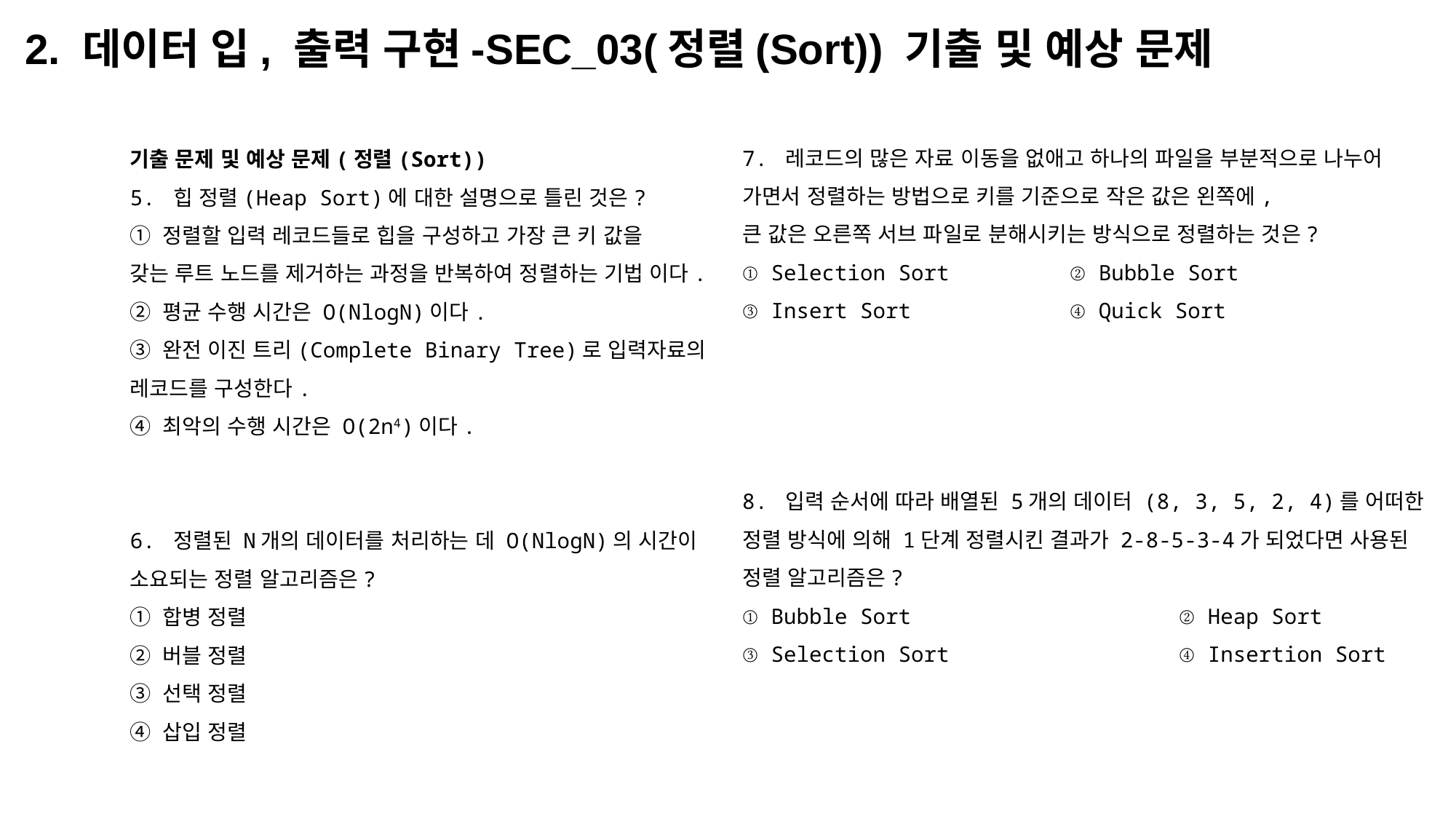

# 2. 데이터 입, 출력 구현-SEC_03(정렬(Sort)) 기출 및 예상 문제
7. 레코드의 많은 자료 이동을 없애고 하나의 파일을 부분적으로 나누어 가면서 정렬하는 방법으로 키를 기준으로 작은 값은 왼쪽에,
큰 값은 오른쪽 서브 파일로 분해시키는 방식으로 정렬하는 것은?
① Selection Sort 	② Bubble Sort
③ Insert Sort 		④ Quick Sort

8. 입력 순서에 따라 배열된 5개의 데이터 (8, 3, 5, 2, 4)를 어떠한 정렬 방식에 의해 1단계 정렬시킨 결과가 2-8-5-3-4가 되었다면 사용된 정렬 알고리즘은?
① Bubble Sort 			② Heap Sort
③ Selection Sort 		④ Insertion Sort
기출 문제 및 예상 문제(정렬(Sort))
5. 힙 정렬(Heap Sort)에 대한 설명으로 틀린 것은?
① 정렬할 입력 레코드들로 힙을 구성하고 가장 큰 키 값을
갖는 루트 노드를 제거하는 과정을 반복하여 정렬하는 기법 이다.
② 평균 수행 시간은 O(NlogN)이다.
③ 완전 이진 트리(Complete Binary Tree)로 입력자료의
레코드를 구성한다.
④ 최악의 수행 시간은 O(2n4)이다.

6. 정렬된 N개의 데이터를 처리하는 데 O(NlogN)의 시간이 소요되는 정렬 알고리즘은?
① 합병 정렬
② 버블 정렬
③ 선택 정렬
④ 삽입 정렬